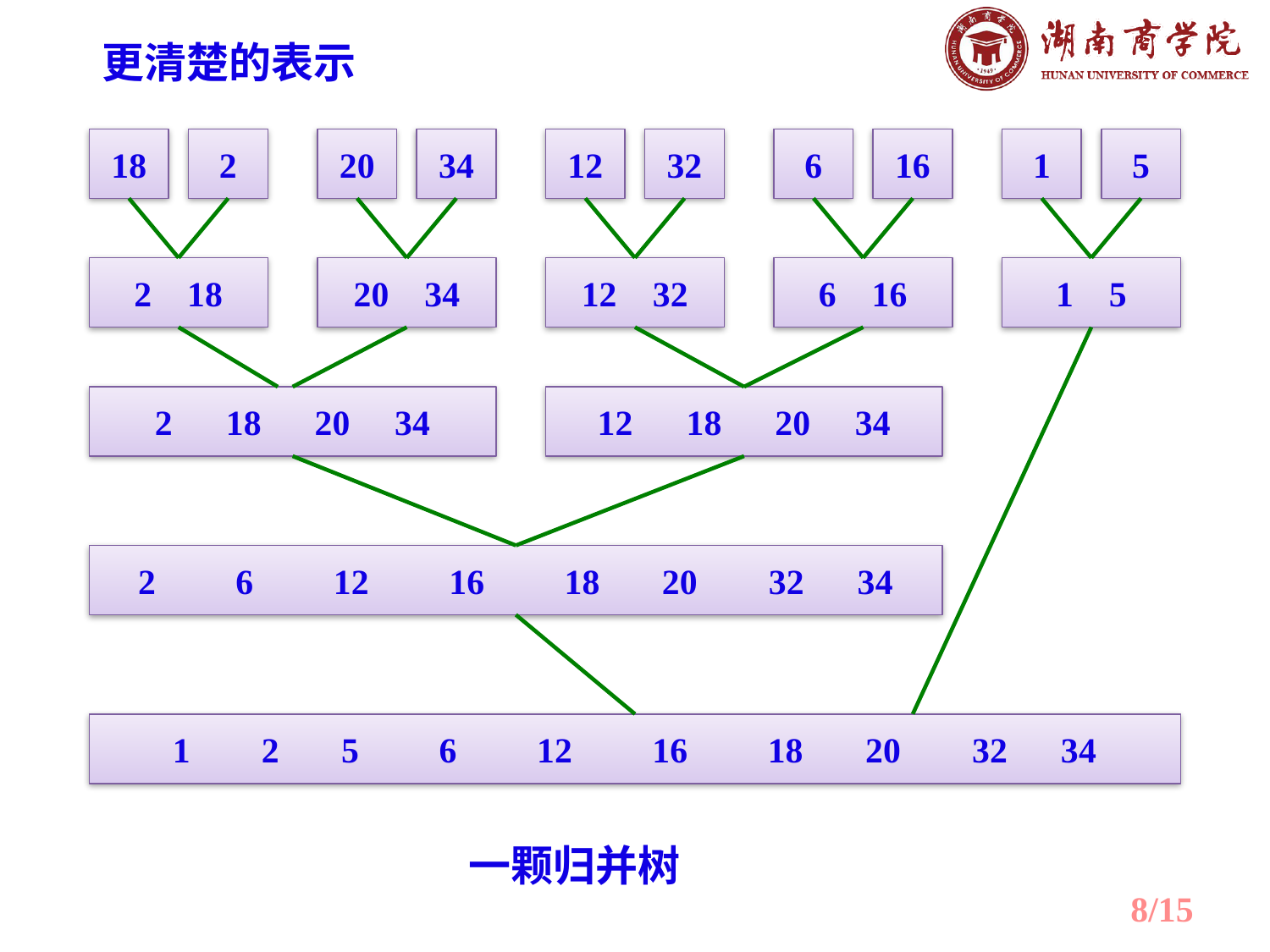

更清楚的表示
18
2
20
34
12
32
6
16
1
5
2    18
20    34
12    32
6    16
1    5
2      18      20     34
12      18      20     34
2         6         12         16         18       20        32      34
1        2       5         6         12         16         18       20        32      34
一颗归并树
8/15